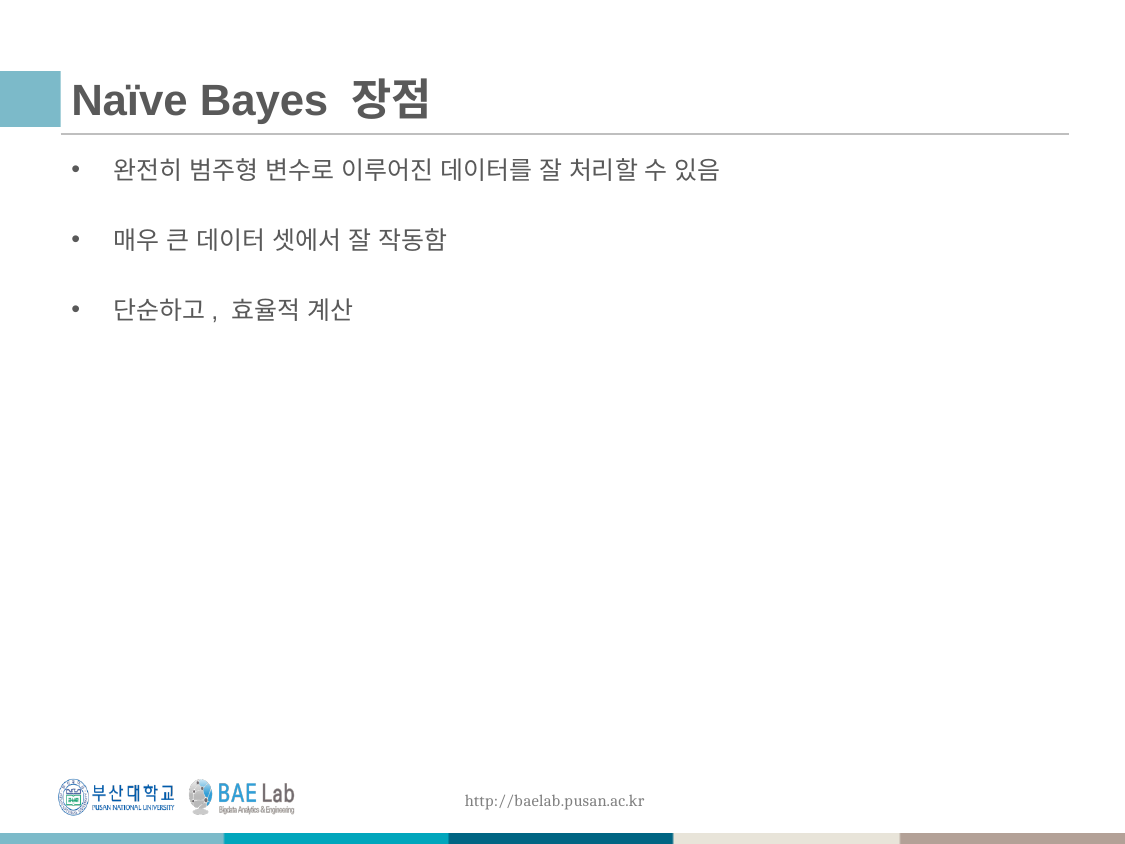

# Naïve Bayes 장점
완전히 범주형 변수로 이루어진 데이터를 잘 처리할 수 있음

매우 큰 데이터 셋에서 잘 작동함

단순하고, 효율적 계산